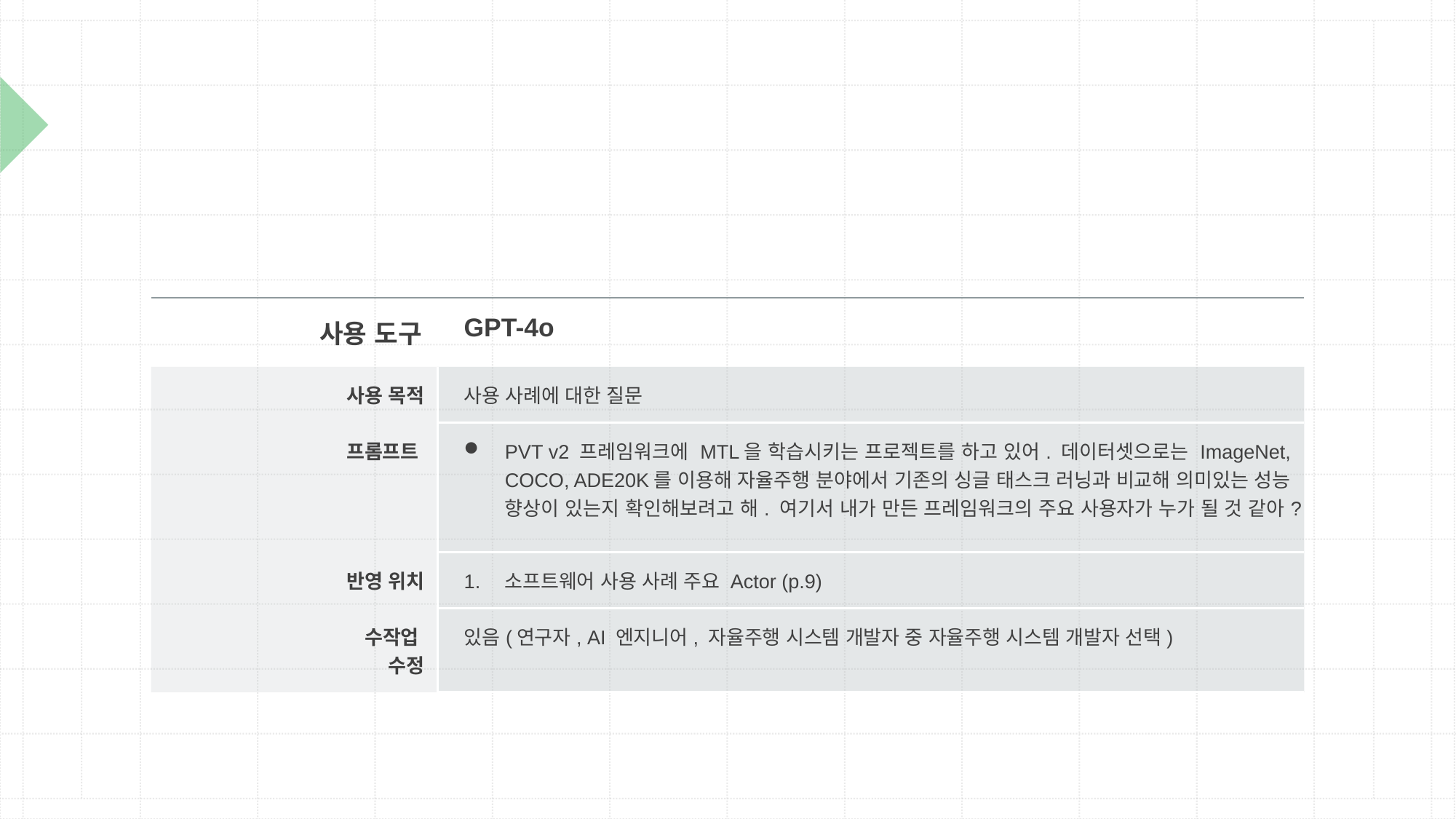

#
| 사용 도구 | GPT-4o |
| --- | --- |
| 사용 목적 | 사용 사례에 대한 질문 |
| 프롬프트 | PVT v2 프레임워크에 MTL을 학습시키는 프로젝트를 하고 있어. 데이터셋으로는 ImageNet, COCO, ADE20K를 이용해 자율주행 분야에서 기존의 싱글 태스크 러닝과 비교해 의미있는 성능 향상이 있는지 확인해보려고 해. 여기서 내가 만든 프레임워크의 주요 사용자가 누가 될 것 같아? |
| 반영 위치 | 소프트웨어 사용 사례 주요 Actor (p.9) |
| 수작업 수정 | 있음(연구자, AI 엔지니어, 자율주행 시스템 개발자 중 자율주행 시스템 개발자 선택) |